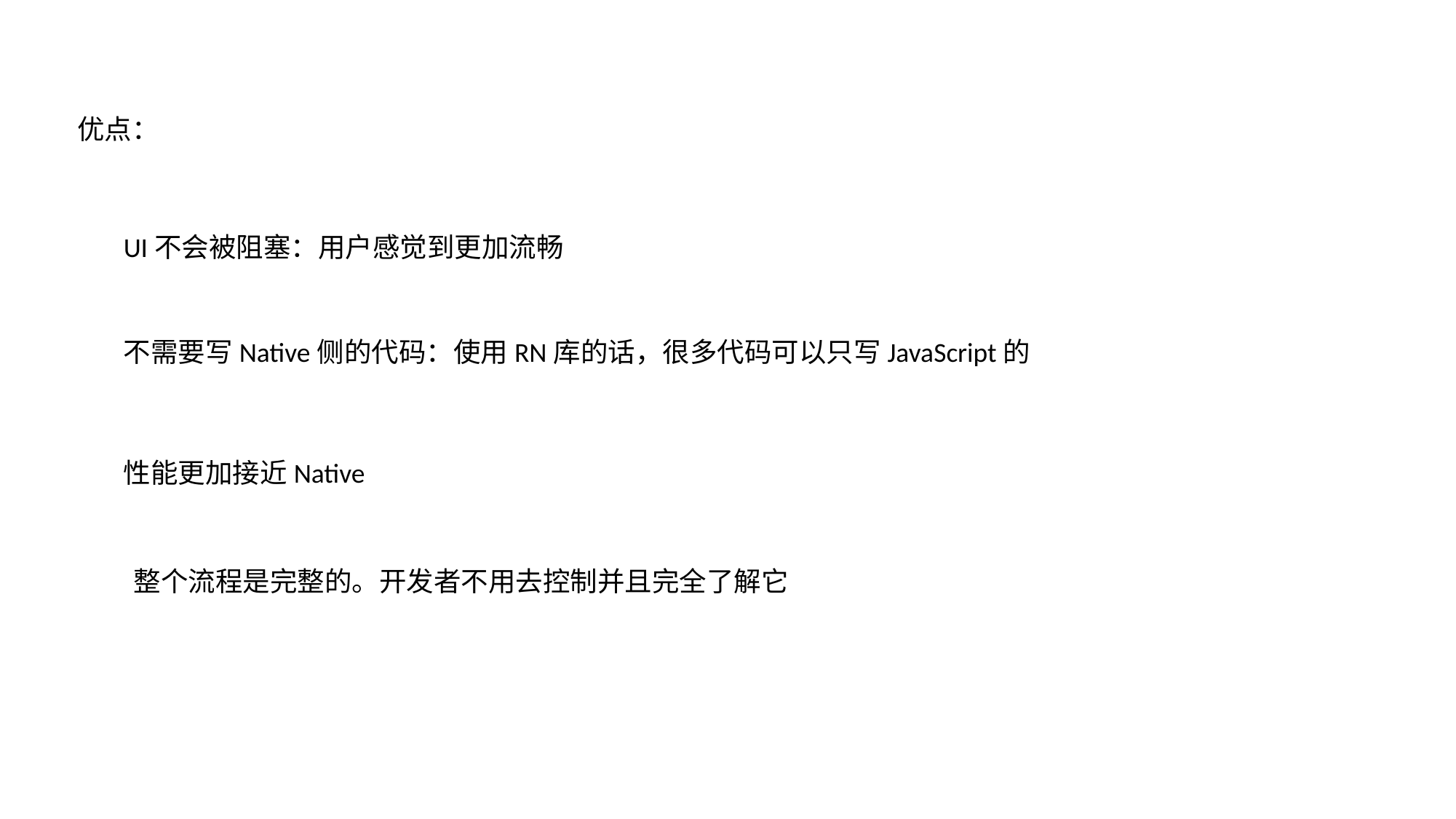

优点：
UI不会被阻塞：用户感觉到更加流畅
不需要写Native侧的代码：使用RN库的话，很多代码可以只写JavaScript的
性能更加接近Native
整个流程是完整的。开发者不用去控制并且完全了解它